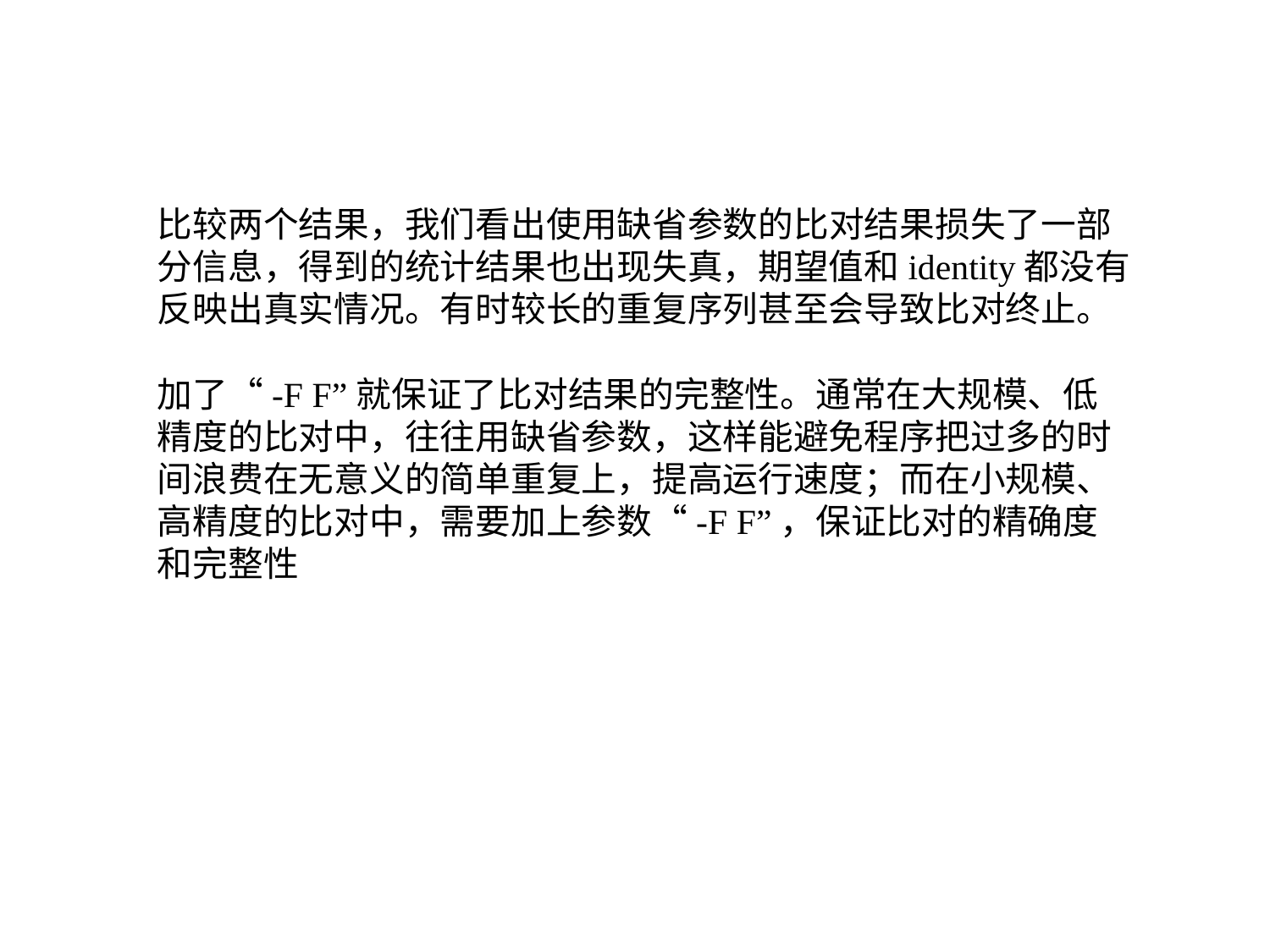

比较两个结果，我们看出使用缺省参数的比对结果损失了一部分信息，得到的统计结果也出现失真，期望值和identity都没有反映出真实情况。有时较长的重复序列甚至会导致比对终止。

加了“-F F”就保证了比对结果的完整性。通常在大规模、低精度的比对中，往往用缺省参数，这样能避免程序把过多的时间浪费在无意义的简单重复上，提高运行速度；而在小规模、高精度的比对中，需要加上参数“-F F”，保证比对的精确度和完整性